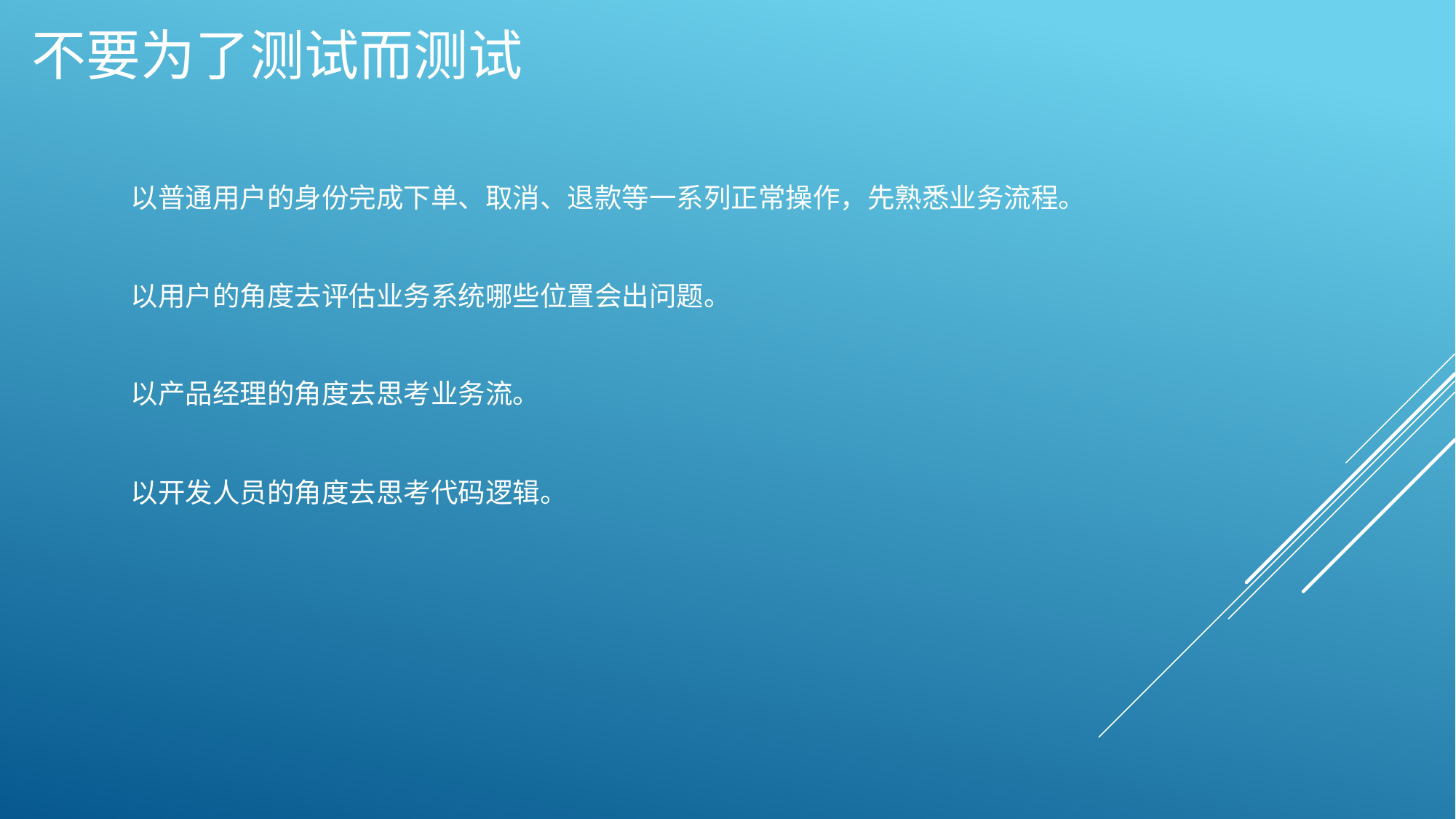

# 不要为了测试而测试
以普通用户的身份完成下单、取消、退款等一系列正常操作，先熟悉业务流程。

以用户的角度去评估业务系统哪些位置会出问题。

以产品经理的角度去思考业务流。

以开发人员的角度去思考代码逻辑。